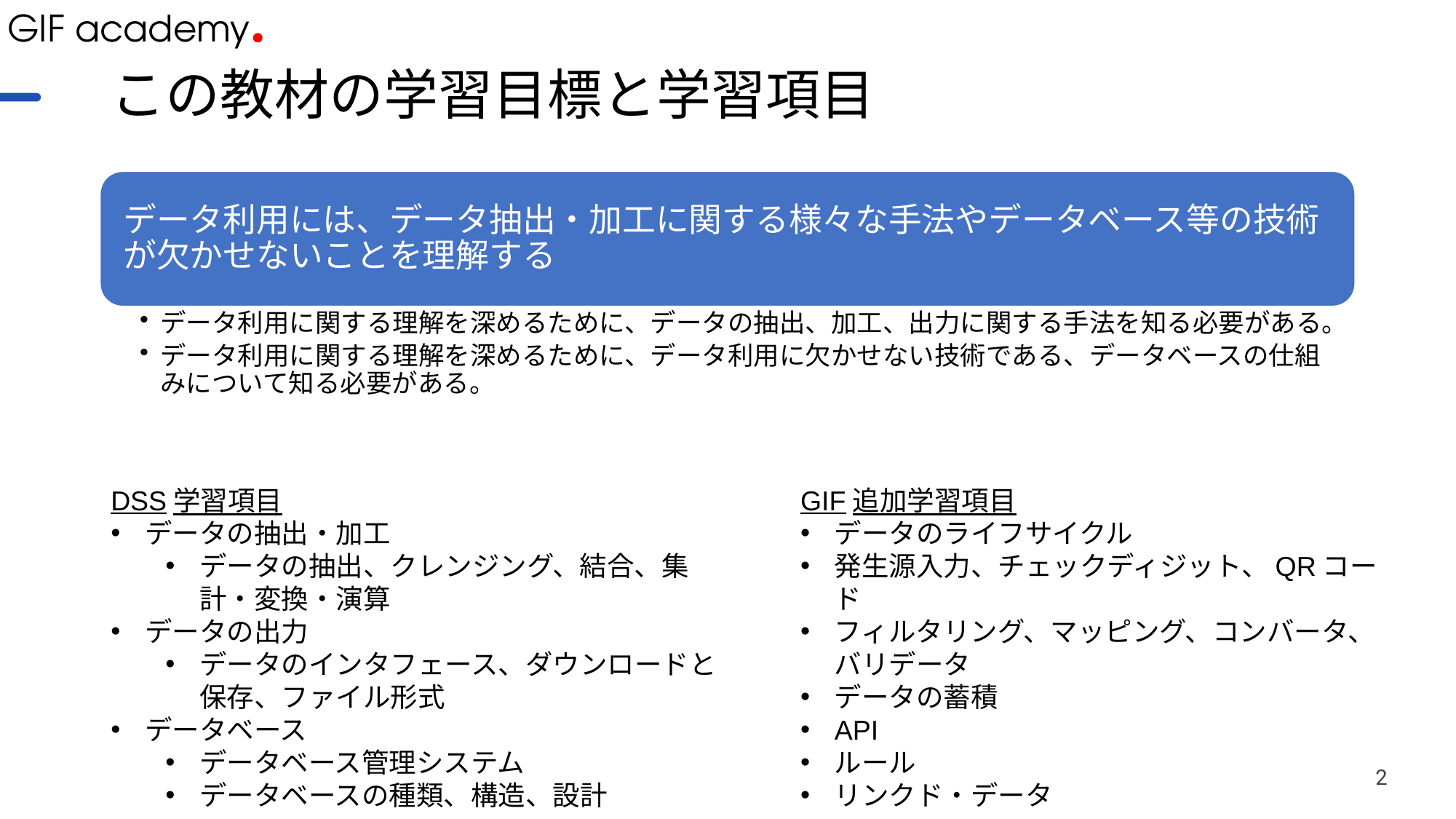

# この教材の学習目標と学習項目
データ利用には、データ抽出・加工に関する様々な手法やデータベース等の技術が欠かせないことを理解する
データ利用に関する理解を深めるために、データの抽出、加工、出力に関する手法を知る必要がある。
データ利用に関する理解を深めるために、データ利用に欠かせない技術である、データベースの仕組みについて知る必要がある。
DSS学習項目
データの抽出・加工
データの抽出、クレンジング、結合、集計・変換・演算
データの出力
データのインタフェース、ダウンロードと保存、ファイル形式
データベース
データベース管理システム
データベースの種類、構造、設計
GIF追加学習項目
データのライフサイクル
発生源入力、チェックディジット、QRコード
フィルタリング、マッピング、コンバータ、バリデータ
データの蓄積
API
ルール
リンクド・データ
2